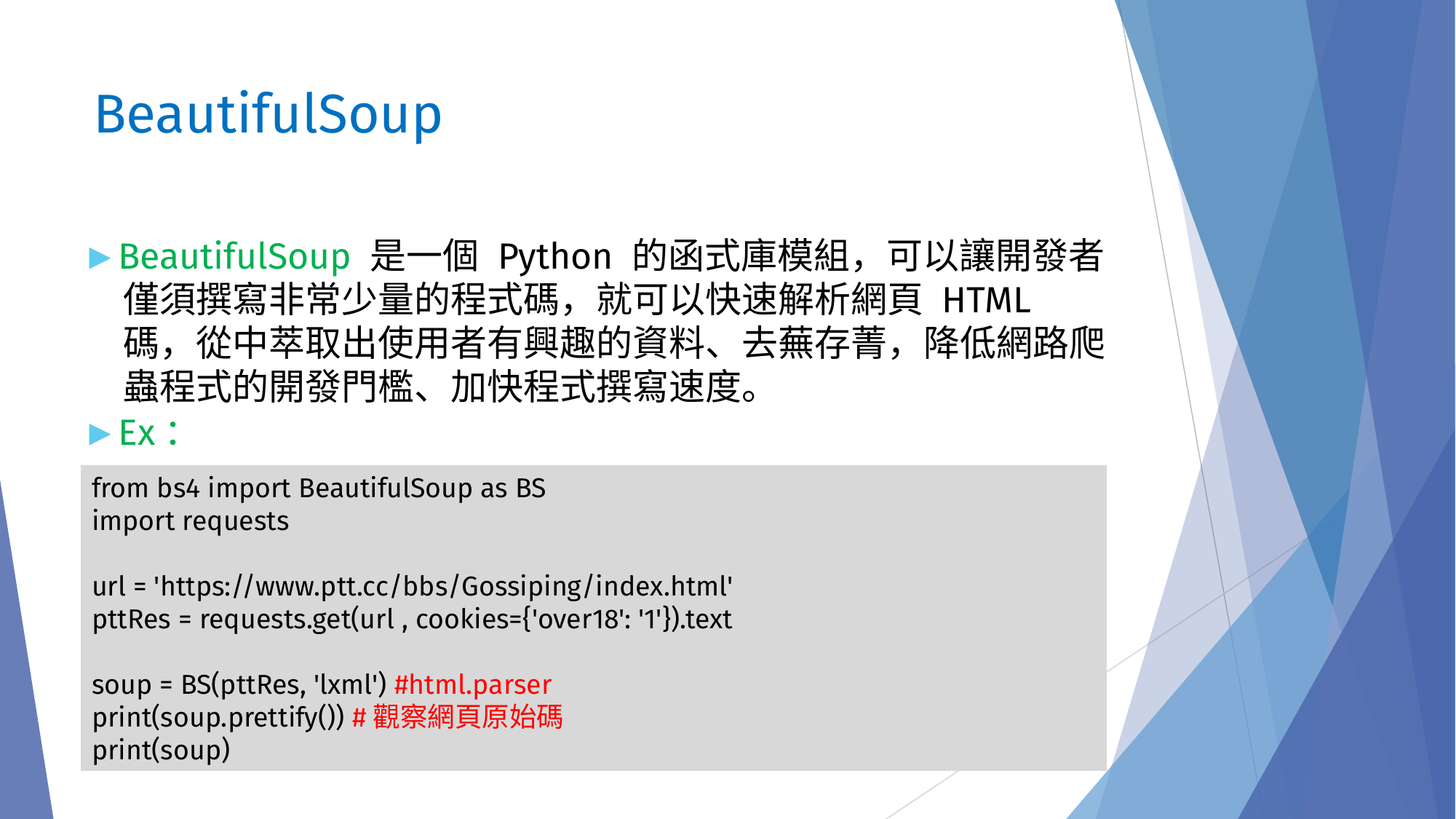

# BeautifulSoup
►BeautifulSoup 是一個 Python 的函式庫模組，可以讓開發者僅須撰寫非常少量的程式碼，就可以快速解析網頁 HTML 碼，從中萃取出使用者有興趣的資料、去蕪存菁，降低網路爬蟲程式的開發門檻、加快程式撰寫速度。
►Ex：
from bs4 import BeautifulSoup as BS
import requests

url = 'https://www.ptt.cc/bbs/Gossiping/index.html'
pttRes = requests.get(url , cookies={'over18': '1'}).text

soup = BS(pttRes, 'lxml') #html.parser
print(soup.prettify()) #觀察網頁原始碼
print(soup)